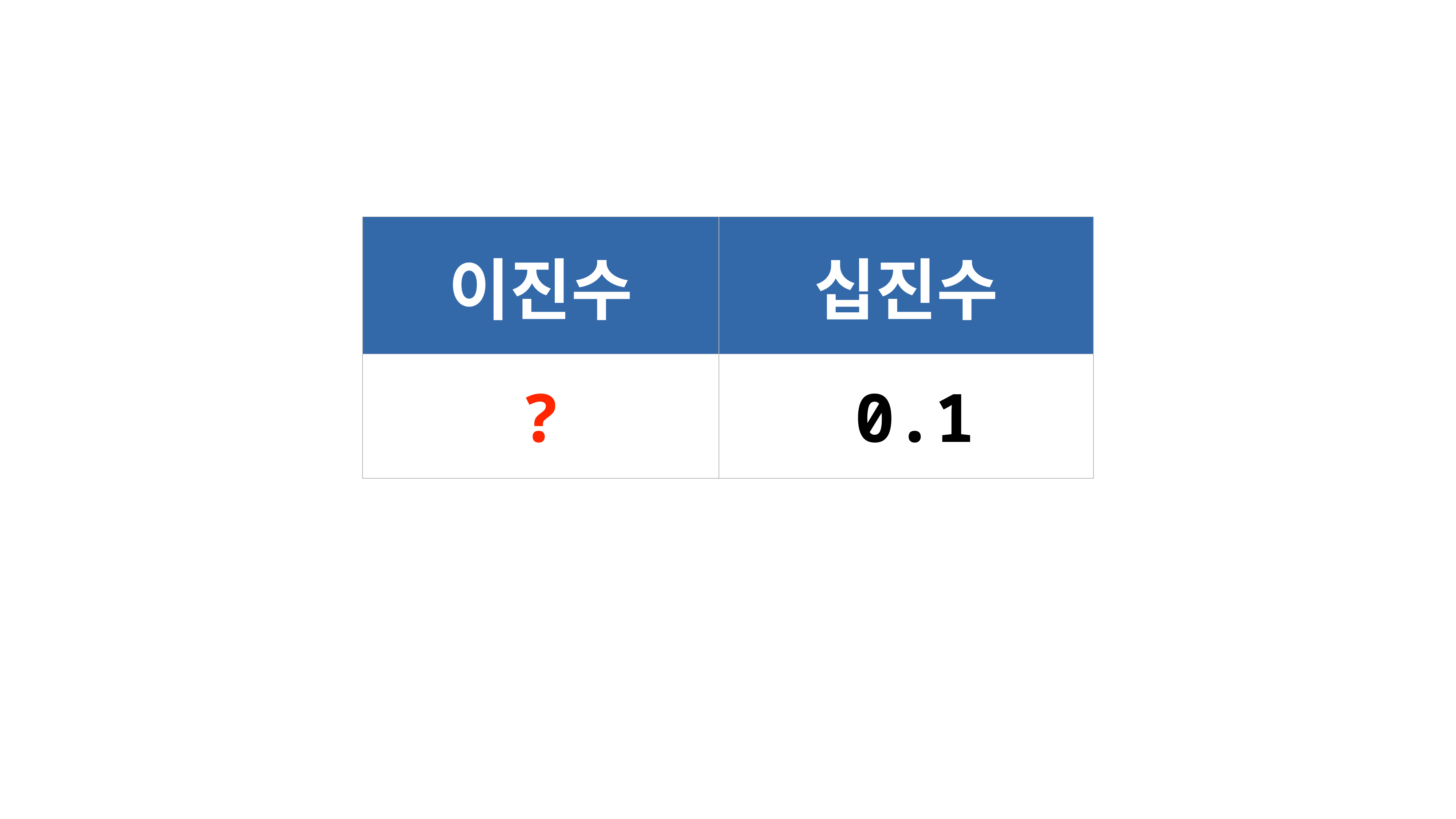

| 이진수 |  | 십진수 |  |
| --- | --- | --- | --- |
|  | ? |  | 0.1 |